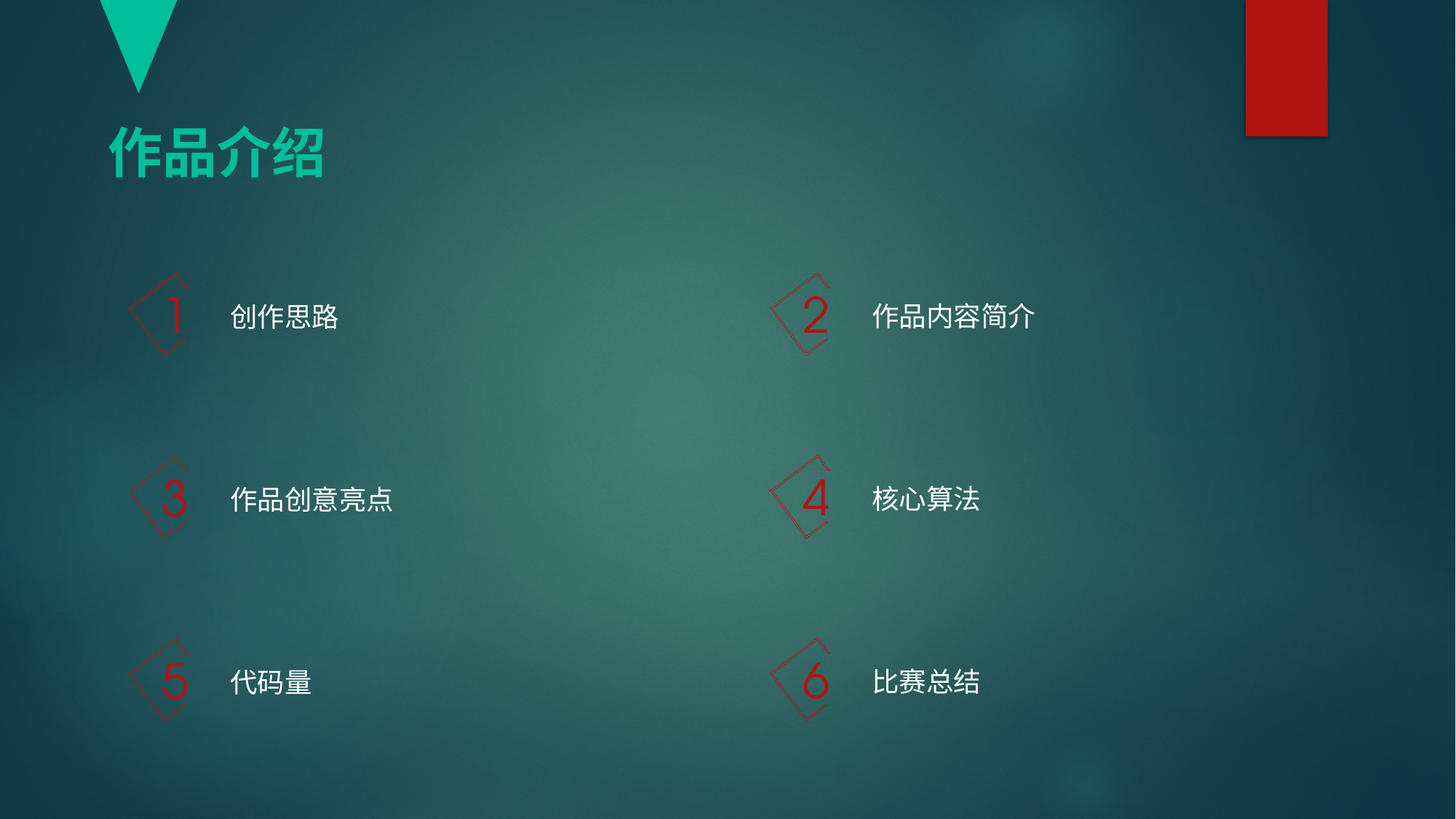

作品介绍
2
作品内容简介
1
创作思路
4
核心算法
3
作品创意亮点
6
比赛总结
5
代码量